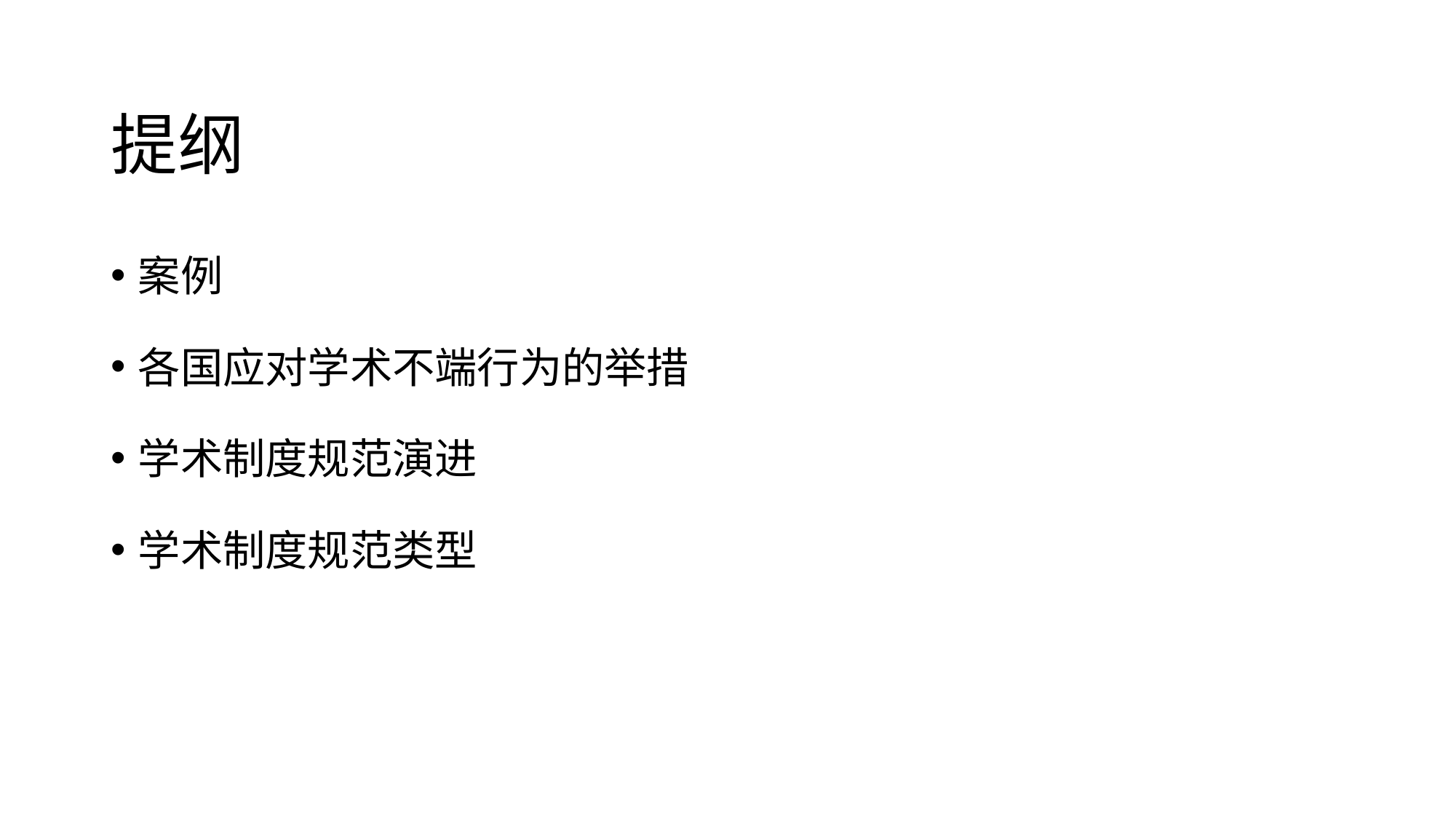

# 提纲
案例
各国应对学术不端行为的举措
学术制度规范演进
学术制度规范类型